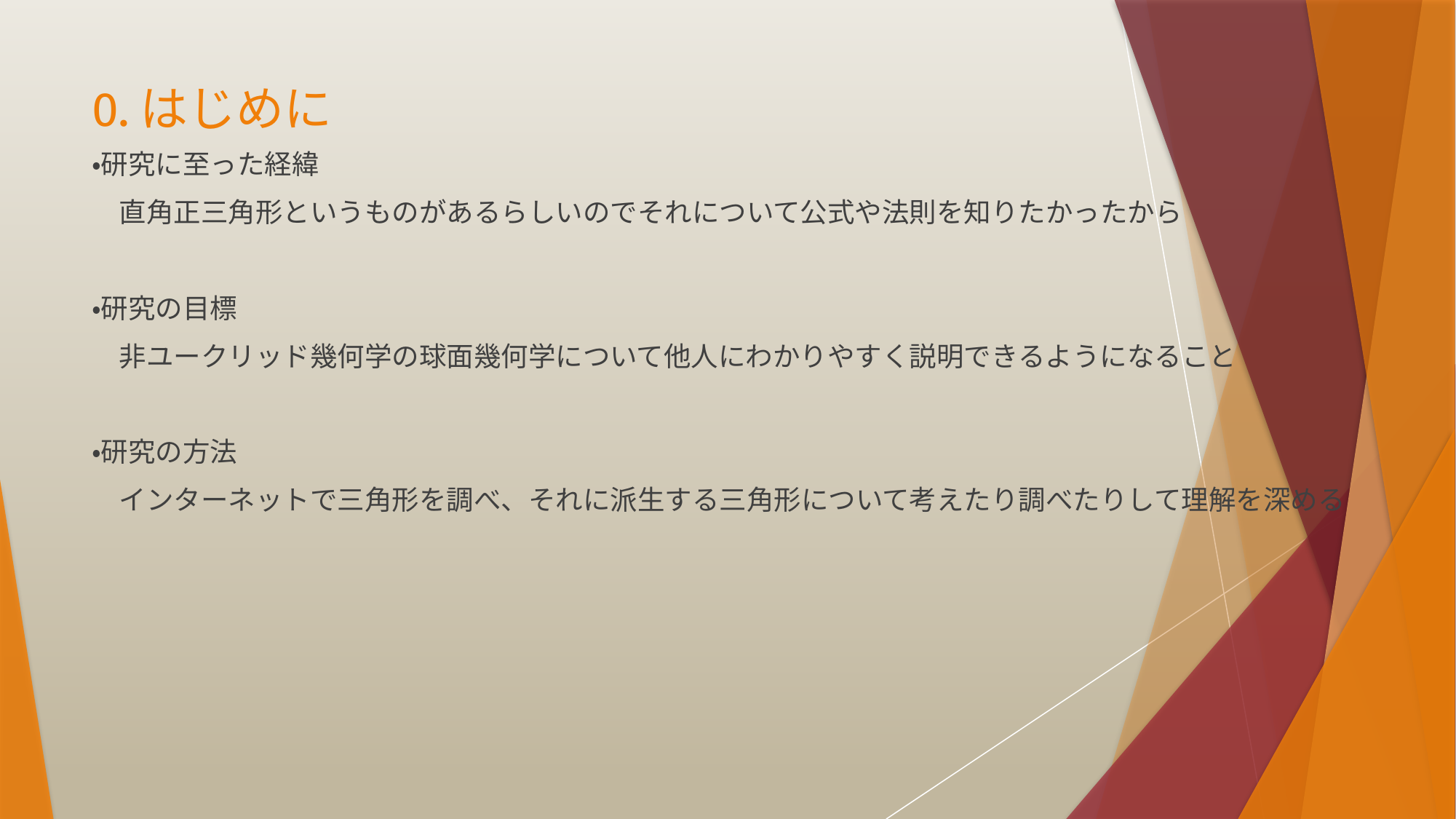

# 0.はじめに
・研究に至った経緯
　直角正三角形というものがあるらしいのでそれについて公式や法則を知りたかったから

・研究の目標
　非ユークリッド幾何学の球面幾何学について他人にわかりやすく説明できるようになること

・研究の方法
　インターネットで三角形を調べ、それに派生する三角形について考えたり調べたりして理解を深める